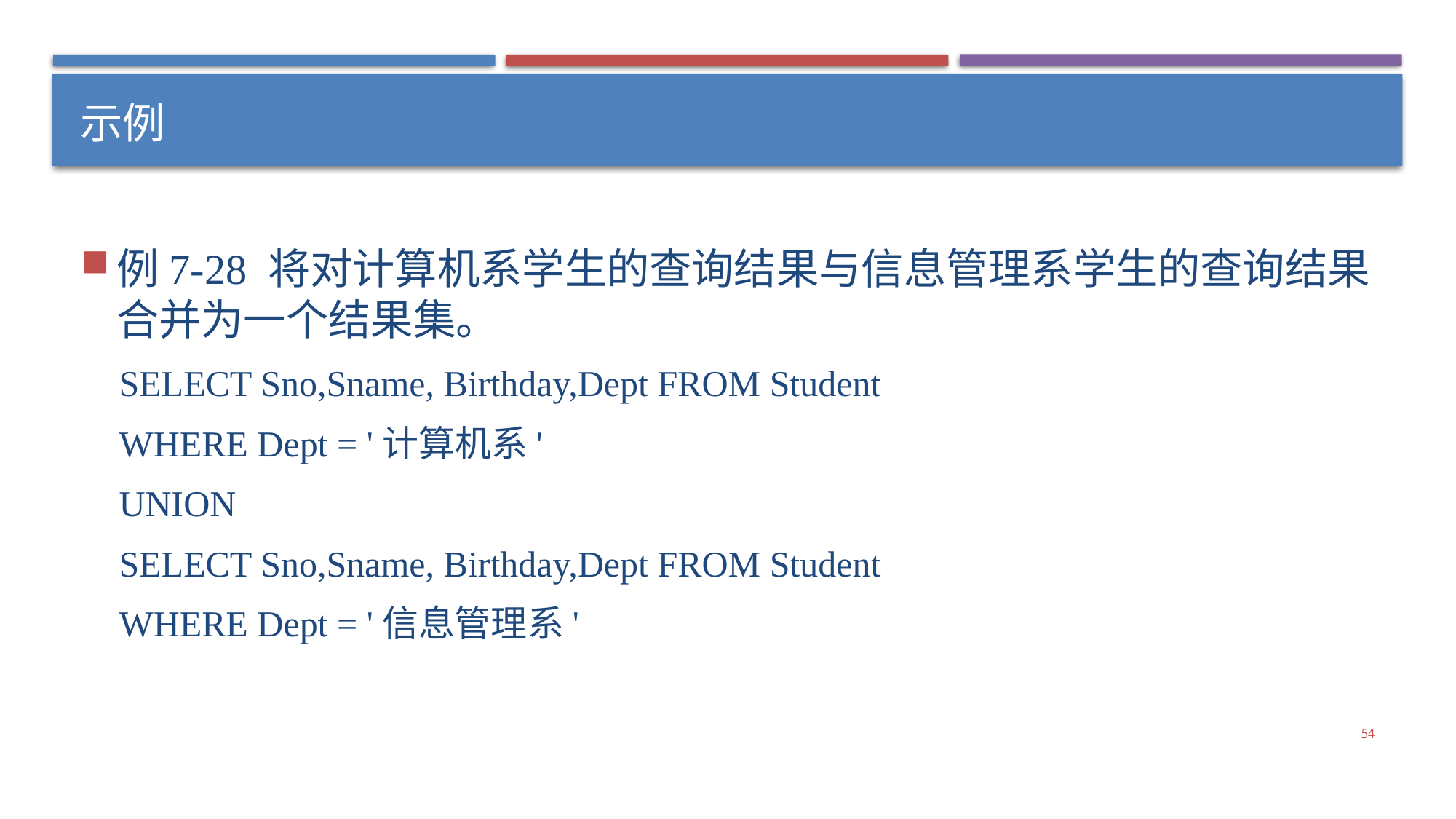

# 示例
例7-28 将对计算机系学生的查询结果与信息管理系学生的查询结果合并为一个结果集。
SELECT Sno,Sname, Birthday,Dept FROM Student
WHERE Dept = '计算机系'
UNION
SELECT Sno,Sname, Birthday,Dept FROM Student
WHERE Dept = '信息管理系'
54
54/76